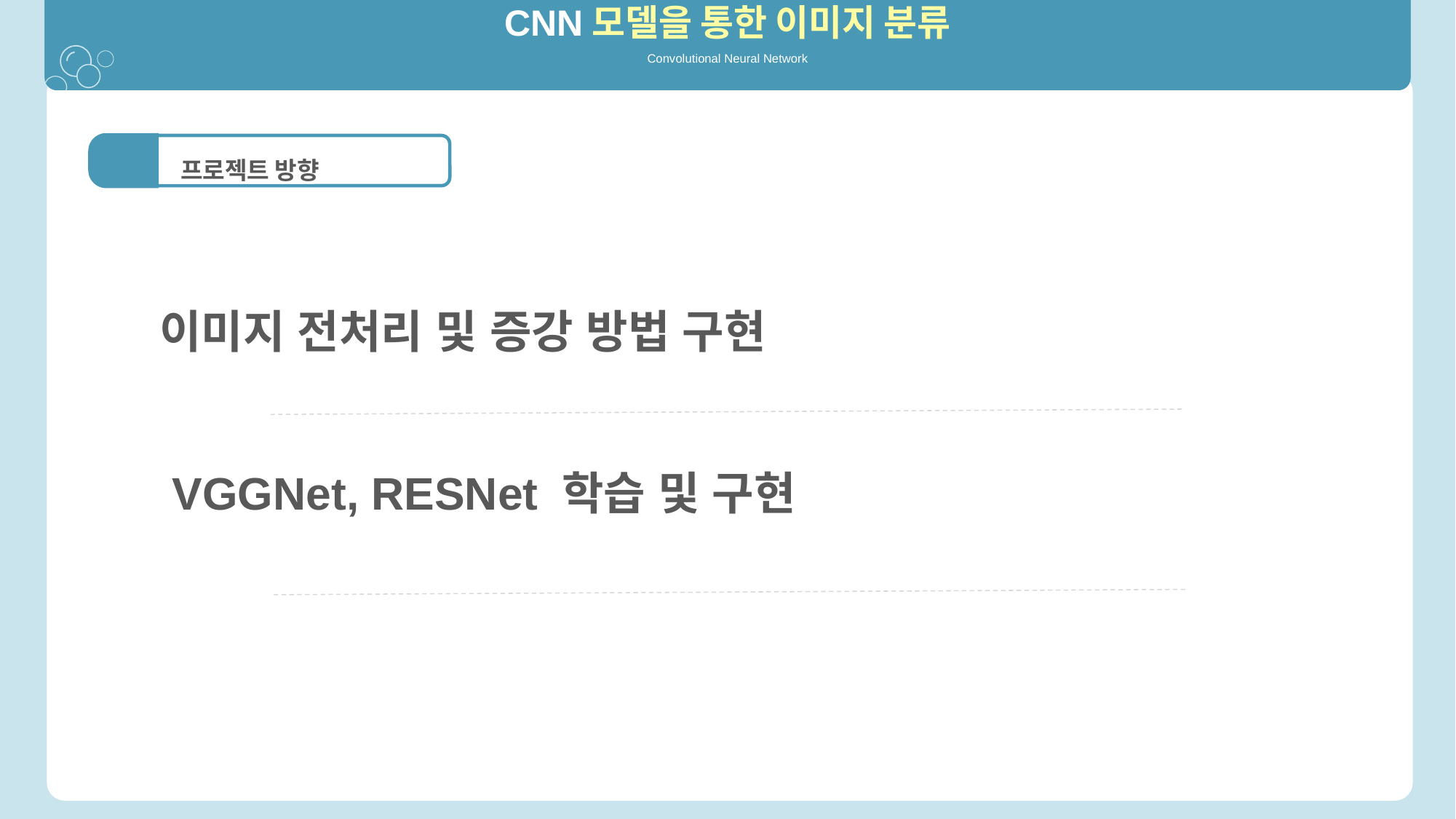

PPT PRESENTATION
Enjoy your stylish business and campus life with BIZCAM

CNN모델을 통한 이미지 분류
Convolutional Neural Network

 프로젝트 방향
이미지 전처리 및 증강 방법 구현

 VGGNet, RESNet 학습 및 구현